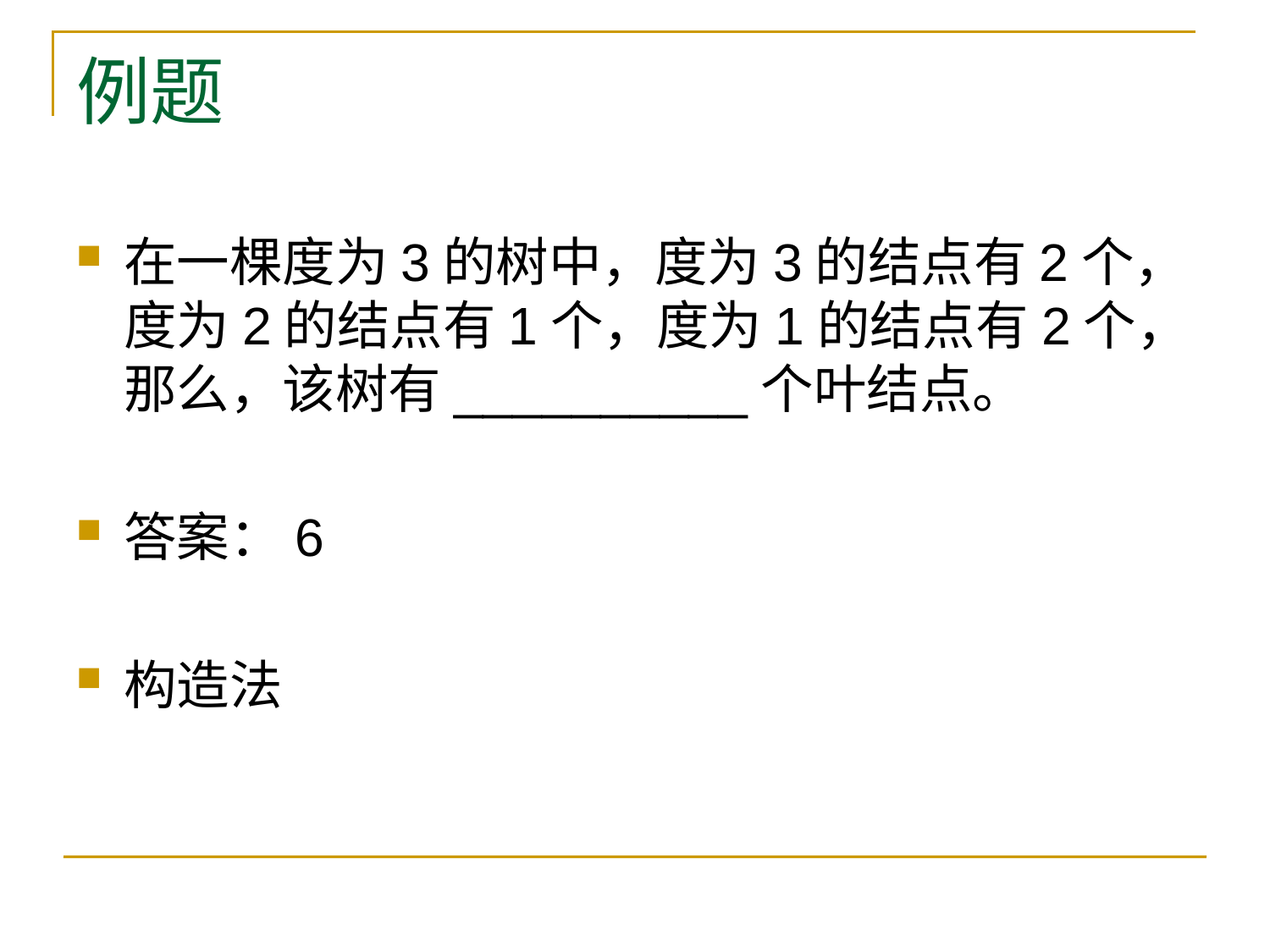

# 例题
在一棵度为3的树中，度为3的结点有2个，度为2的结点有1个，度为1的结点有2个，那么，该树有__________个叶结点。

答案：6

构造法